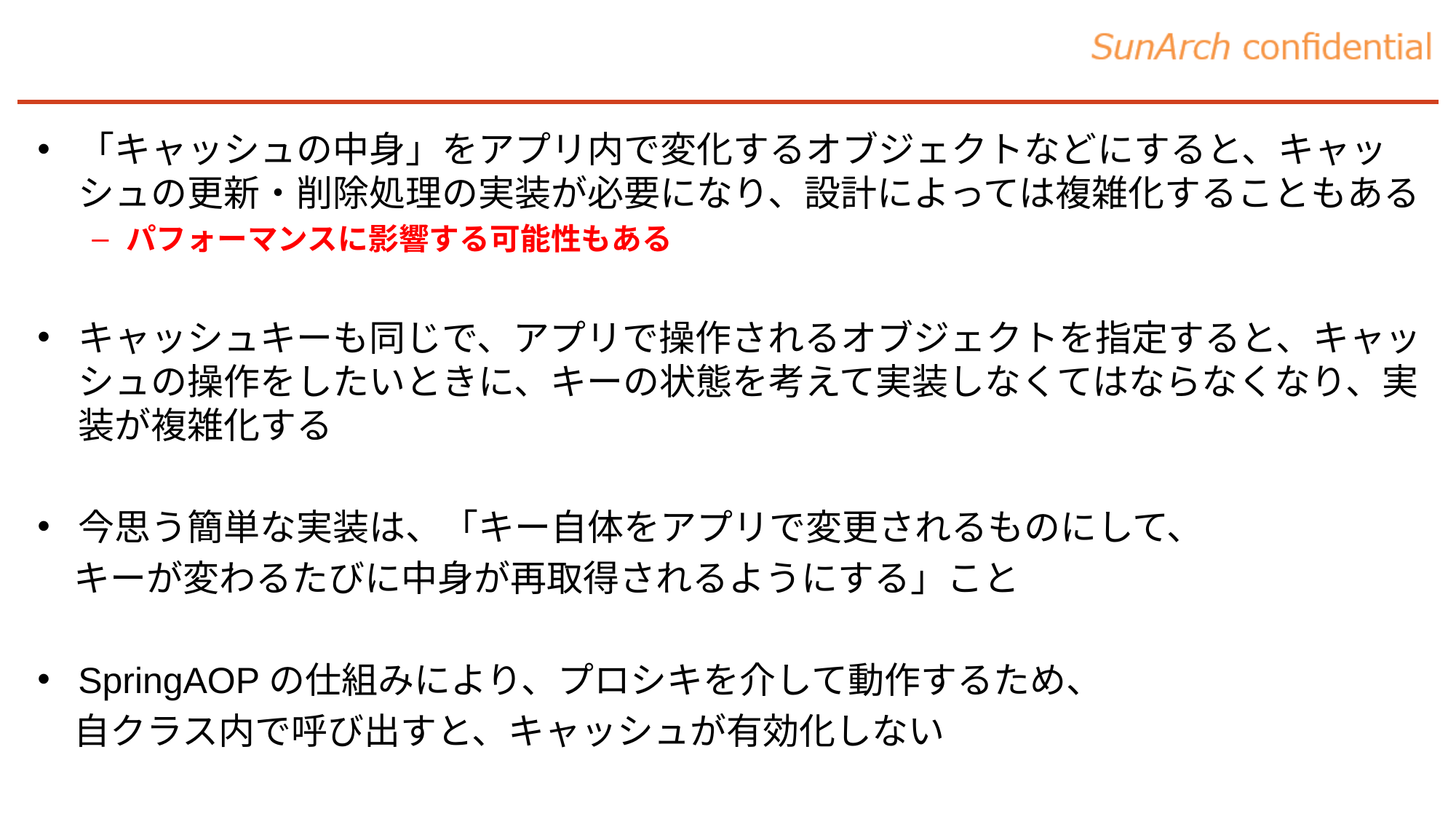

「キャッシュの中身」をアプリ内で変化するオブジェクトなどにすると、キャッシュの更新・削除処理の実装が必要になり、設計によっては複雑化することもある
パフォーマンスに影響する可能性もある

キャッシュキーも同じで、アプリで操作されるオブジェクトを指定すると、キャッシュの操作をしたいときに、キーの状態を考えて実装しなくてはならなくなり、実装が複雑化する

今思う簡単な実装は、「キー自体をアプリで変更されるものにして、
　キーが変わるたびに中身が再取得されるようにする」こと

SpringAOPの仕組みにより、プロシキを介して動作するため、
　自クラス内で呼び出すと、キャッシュが有効化しない